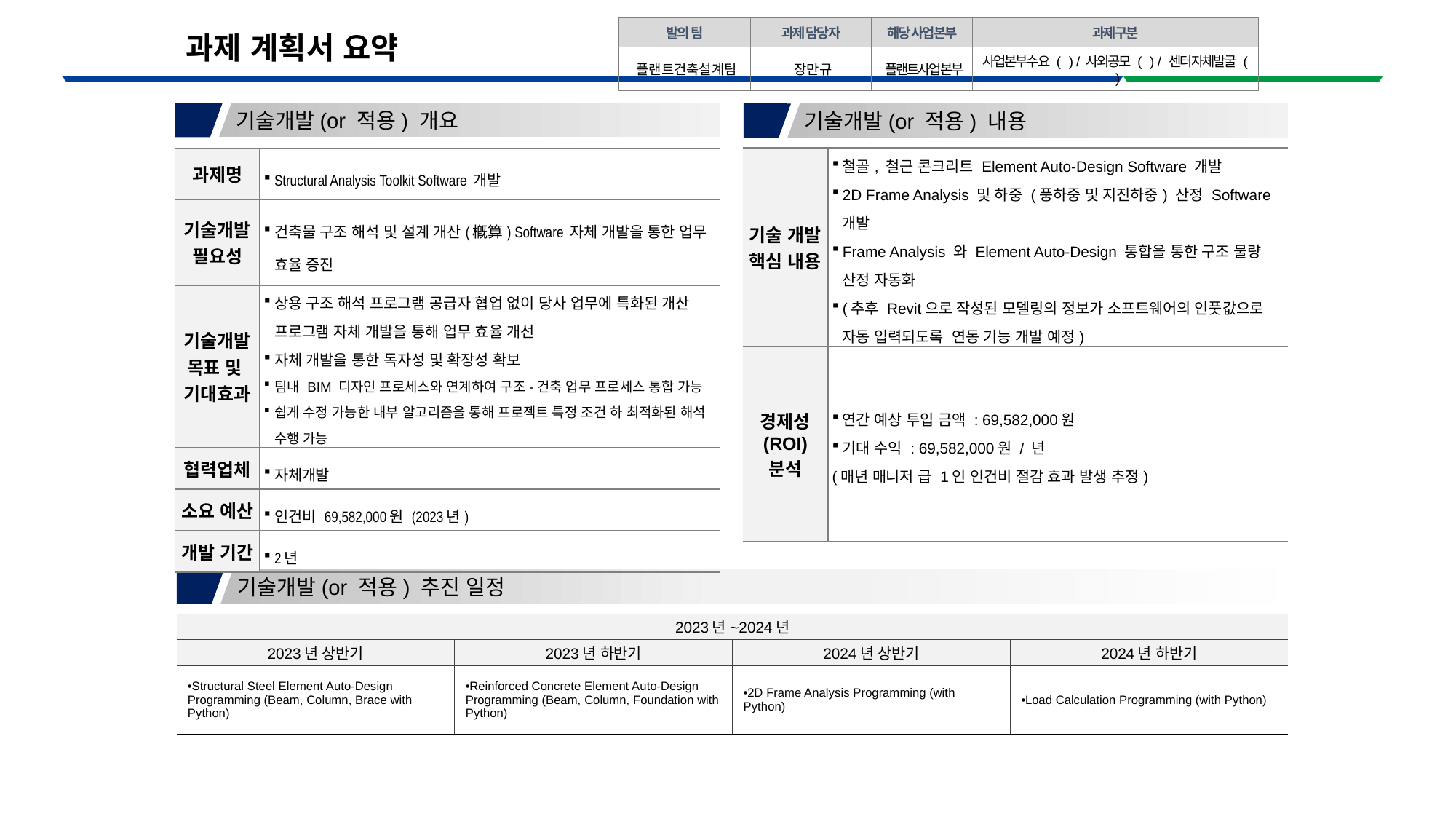

과제 계획서 요약
| 발의 팀 | 과제 담당자 | 해당 사업본부 | 과제구분 |
| --- | --- | --- | --- |
| 플랜트건축설계팀 | 장만규 | 플랜트사업본부 | 사업본부수요 ( ) / 사외공모 ( ) / 센터자체발굴 ( ) |

1
기술개발(or 적용) 개요

2
기술개발(or 적용) 내용
| 기술 개발 핵심 내용 | 철골, 철근 콘크리트 Element Auto-Design Software 개발 2D Frame Analysis 및 하중 (풍하중 및 지진하중) 산정 Software 개발 Frame Analysis 와 Element Auto-Design 통합을 통한 구조 물량 산정 자동화 (추후 Revit으로 작성된 모델링의 정보가 소프트웨어의 인풋값으로 자동 입력되도록 연동 기능 개발 예정) |
| --- | --- |
| 경제성 (ROI) 분석 | 연간 예상 투입 금액 : 69,582,000원 기대 수익 : 69,582,000원 / 년 (매년 매니저 급 1인 인건비 절감 효과 발생 추정) |
| 과제명 | Structural Analysis Toolkit Software 개발 |
| --- | --- |
| 기술개발 필요성 | 건축물 구조 해석 및 설계 개산(槪算) Software 자체 개발을 통한 업무 효율 증진 |
| 기술개발 목표 및 기대효과 | 상용 구조 해석 프로그램 공급자 협업 없이 당사 업무에 특화된 개산 프로그램 자체 개발을 통해 업무 효율 개선 자체 개발을 통한 독자성 및 확장성 확보 팀내 BIM 디자인 프로세스와 연계하여 구조-건축 업무 프로세스 통합 가능 쉽게 수정 가능한 내부 알고리즘을 통해 프로젝트 특정 조건 하 최적화된 해석 수행 가능 |
| 협력업체 | 자체개발 |
| 소요 예산 | 인건비 69,582,000원 (2023년) |
| 개발 기간 | 2년 |

3
기술개발(or 적용) 추진 일정

| 2023년~2024년 |  |  |  |
| --- | --- | --- | --- |
| 2023년 상반기 | 2023년 하반기 | 2024년 상반기 | 2024년 하반기 |
| Structural Steel Element Auto-Design Programming (Beam, Column, Brace with Python) | Reinforced Concrete Element Auto-Design Programming (Beam, Column, Foundation with Python) | 2D Frame Analysis Programming (with Python) | Load Calculation Programming (with Python) |